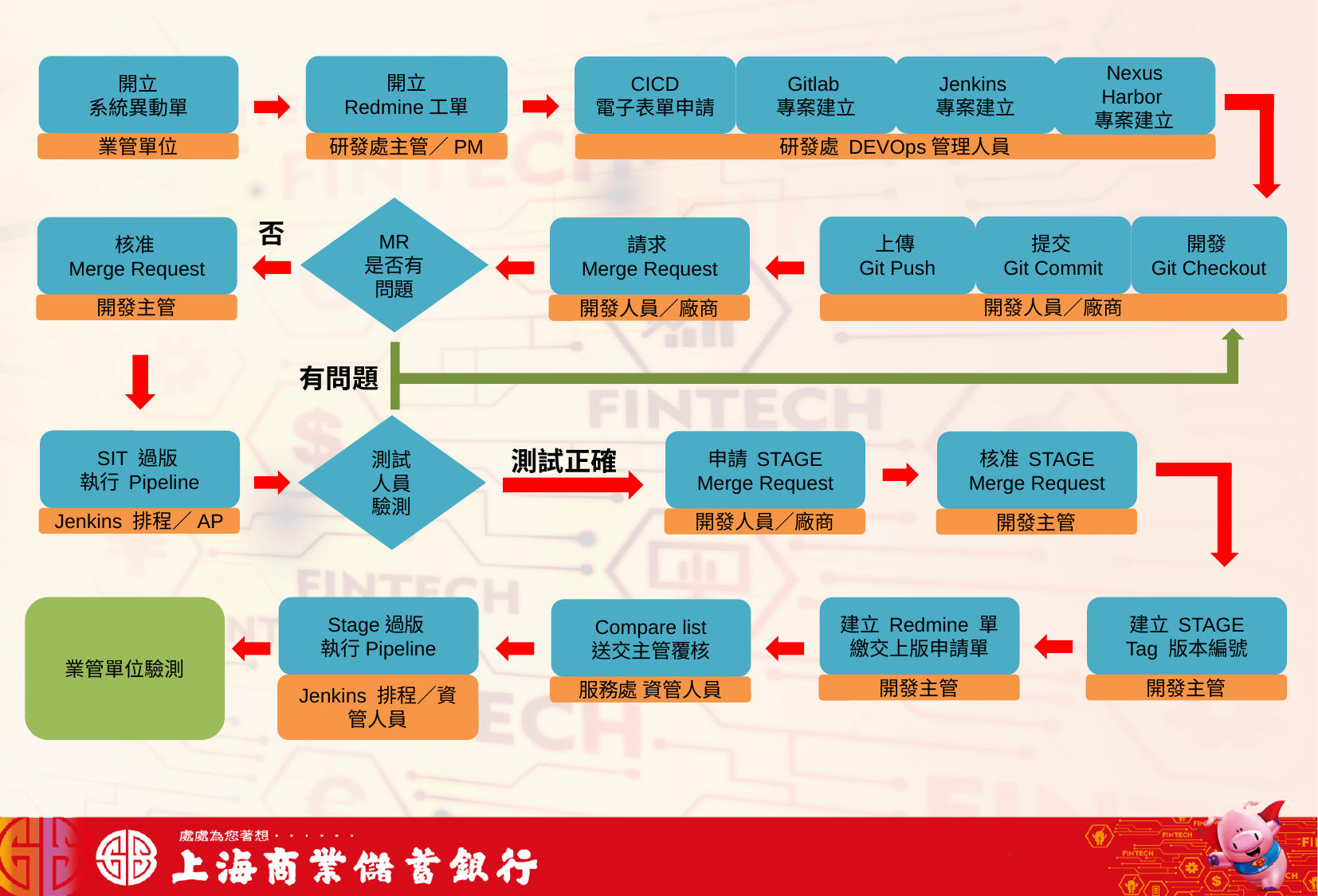

開立
系統異動單
開立
Redmine工單
CICD
電子表單申請
Gitlab
專案建立
Jenkins
專案建立
Nexus
Harbor
專案建立

研發處主管／PM
業管單位
研發處 DEVOps管理人員
MR
是否有問題
否
提交
Git Commit
開發
Git Checkout
上傳
Git Push
核准
Merge Request
請求
Merge Request

開發人員／廠商
開發主管
開發人員／廠商

有問題

測試
人員
驗測
SIT 過版
執行 Pipeline
申請 STAGE
Merge Request
核准 STAGE
Merge Request
測試正確

Jenkins 排程／AP
開發人員／廠商
開發主管
業管單位驗測
Stage過版
執行Pipeline
建立 STAGE
Tag 版本編號
建立 Redmine 單
繳交上版申請單
Compare list
送交主管覆核

Jenkins 排程／資管人員
開發主管
開發主管
服務處 資管人員